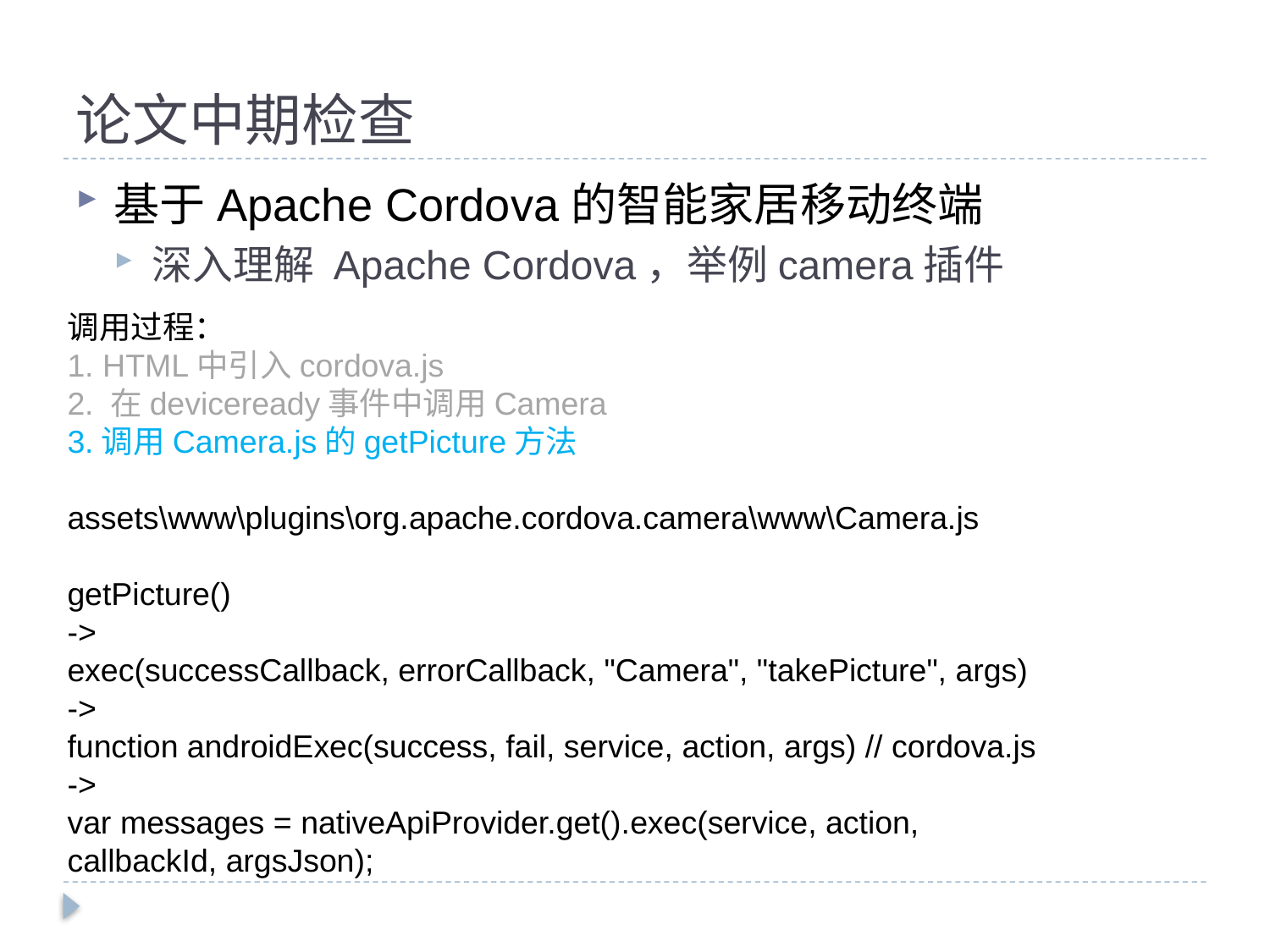

# 论文中期检查
基于Apache Cordova的智能家居移动终端
深入理解 Apache Cordova，举例camera插件
调用过程：
1. HTML中引入cordova.js
2. 在deviceready事件中调用Camera
3.调用Camera.js的getPicture方法

assets\www\plugins\org.apache.cordova.camera\www\Camera.js

getPicture()
->
exec(successCallback, errorCallback, "Camera", "takePicture", args)
->
function androidExec(success, fail, service, action, args) // cordova.js
->
var messages = nativeApiProvider.get().exec(service, action, callbackId, argsJson);